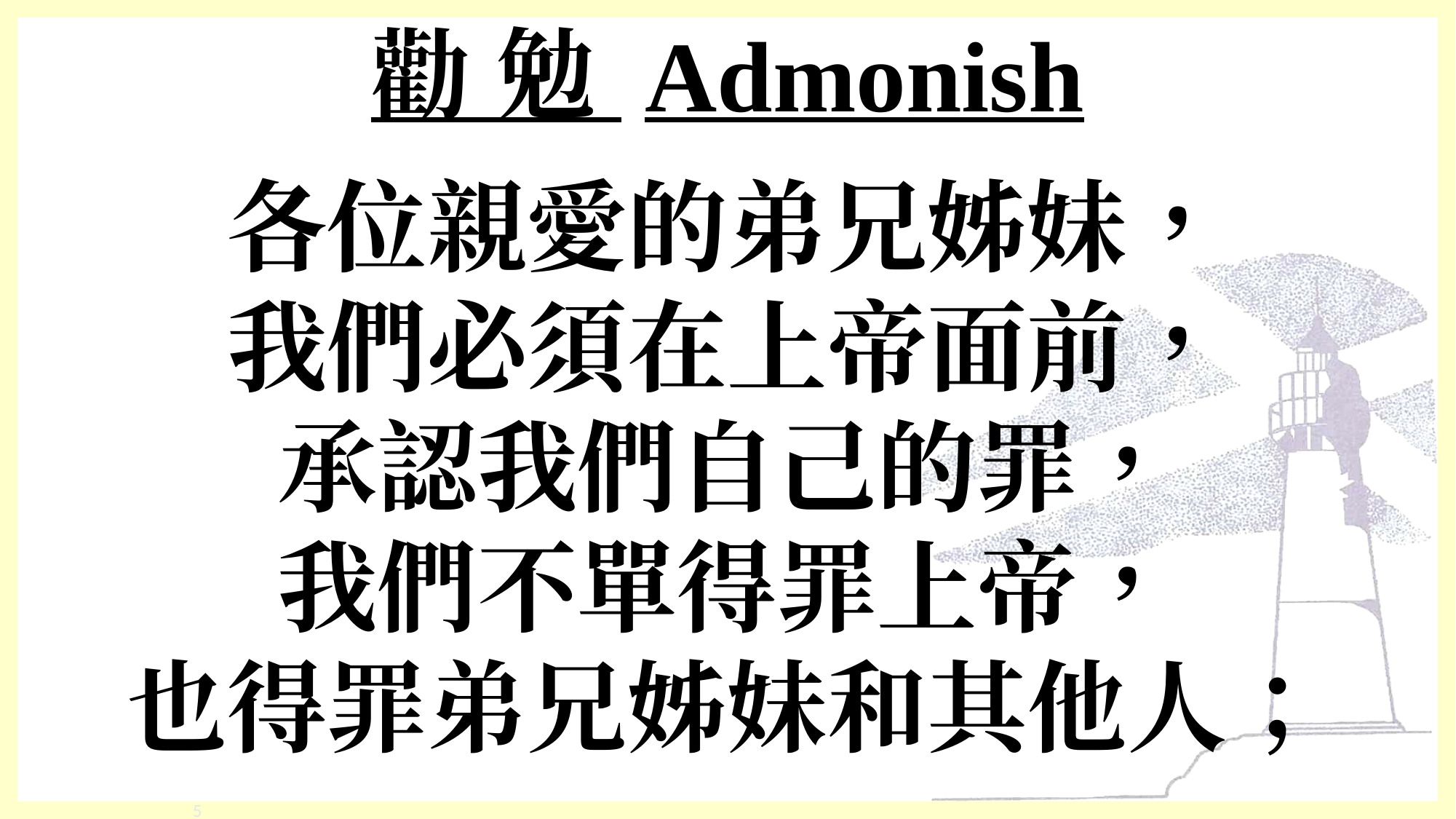

# 勸 勉 Admonish
各位親愛的弟兄姊妹，
我們必須在上帝面前，
承認我們自己的罪，
我們不單得罪上帝，
也得罪弟兄姊妹和其他人；
5